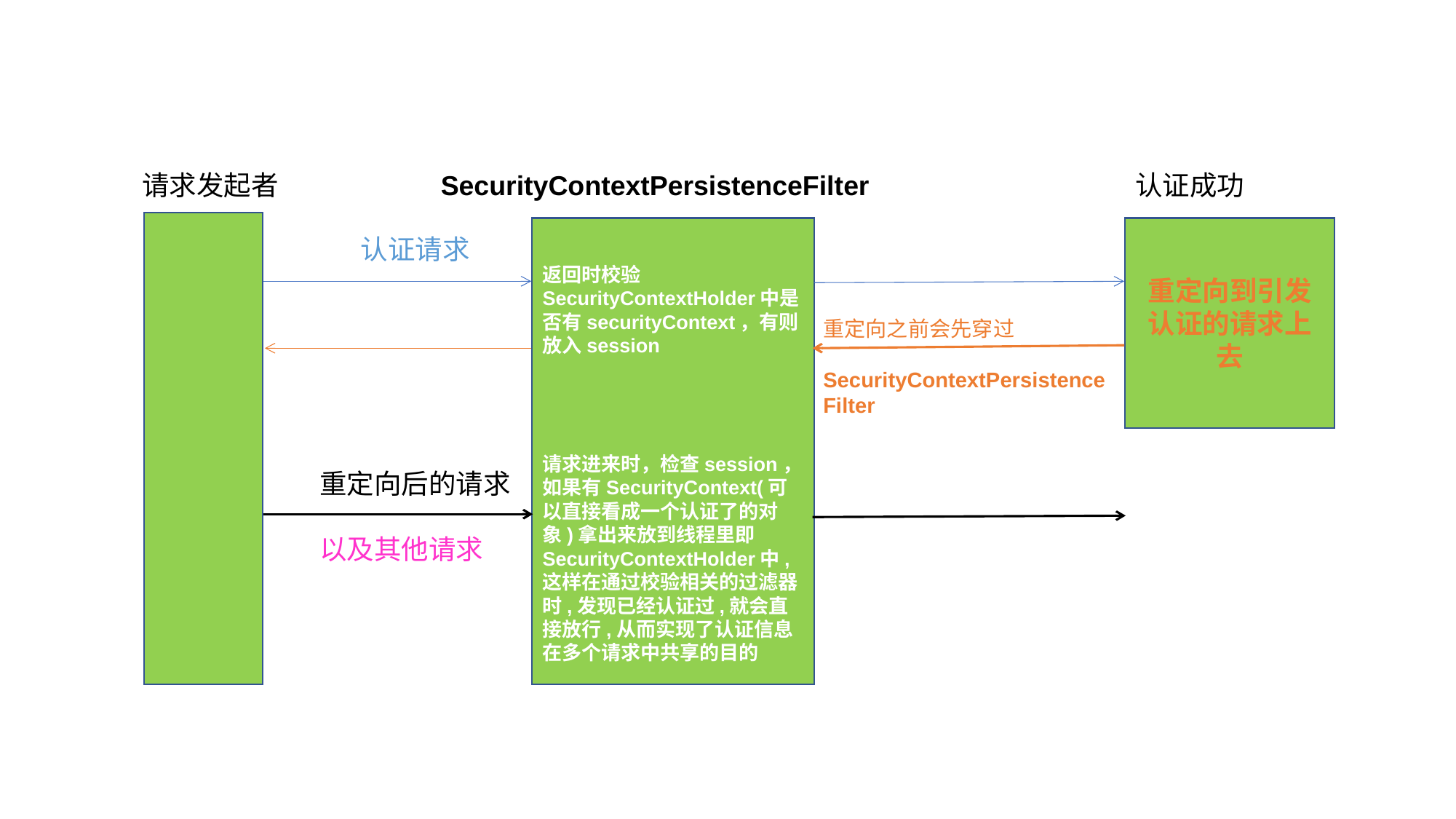

请求发起者
SecurityContextPersistenceFilter
认证成功

返回时校验SecurityContextHolder中是否有securityContext，有则放入session

请求进来时，检查session，如果有SecurityContext(可以直接看成一个认证了的对象)拿出来放到线程里即SecurityContextHolder中,这样在通过校验相关的过滤器时,发现已经认证过,就会直接放行,从而实现了认证信息在多个请求中共享的目的

重定向到引发认证的请求上去
认证请求

重定向之前会先穿过

SecurityContextPersistence
Filter
重定向后的请求

以及其他请求